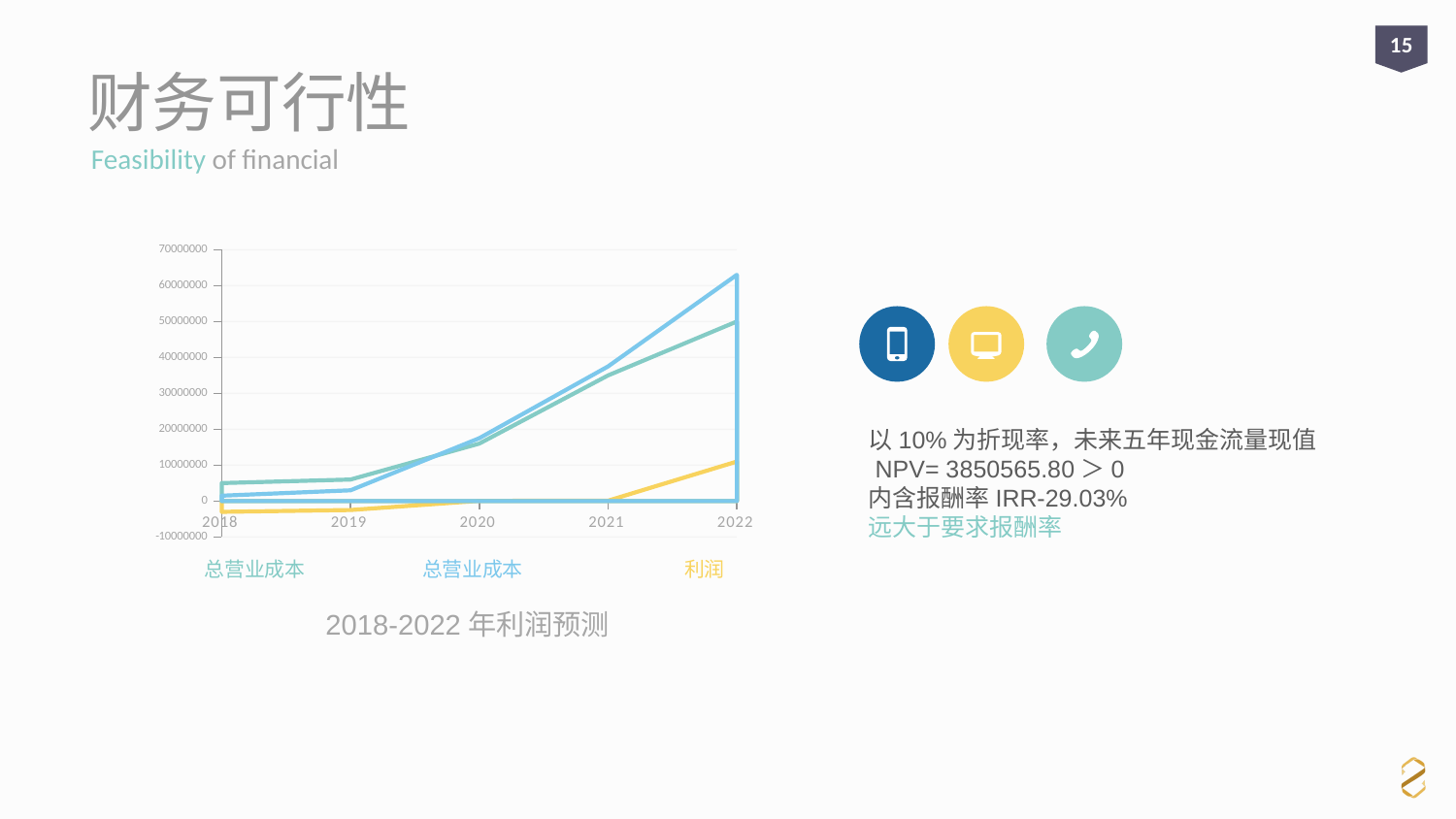

15
# 财务可行性
Feasibility of financial

### Chart

| Category | 总营业成本 | 总营业成本2 | 净利润 |
|---|---|---|---|
| 2018.0 | 1500000.0 | 5000000.0 | -3000000.0 |
| 2019.0 | 3000000.0 | 6000000.0 | -2500000.0 |
| 2020.0 | 17500000.0 | 16000000.0 | 50000.0 |
| 2021.0 | 37500000.0 | 35000000.0 | 100000.0 |
| 2022.0 | 63000000.0 | 50000000.0 | 11000000.0 |

以10%为折现率，未来五年现金流量现值
 NPV= 3850565.80＞0
内含报酬率IRR-29.03%
远大于要求报酬率
总营业成本
总营业成本
利润
2018-2022年利润预测